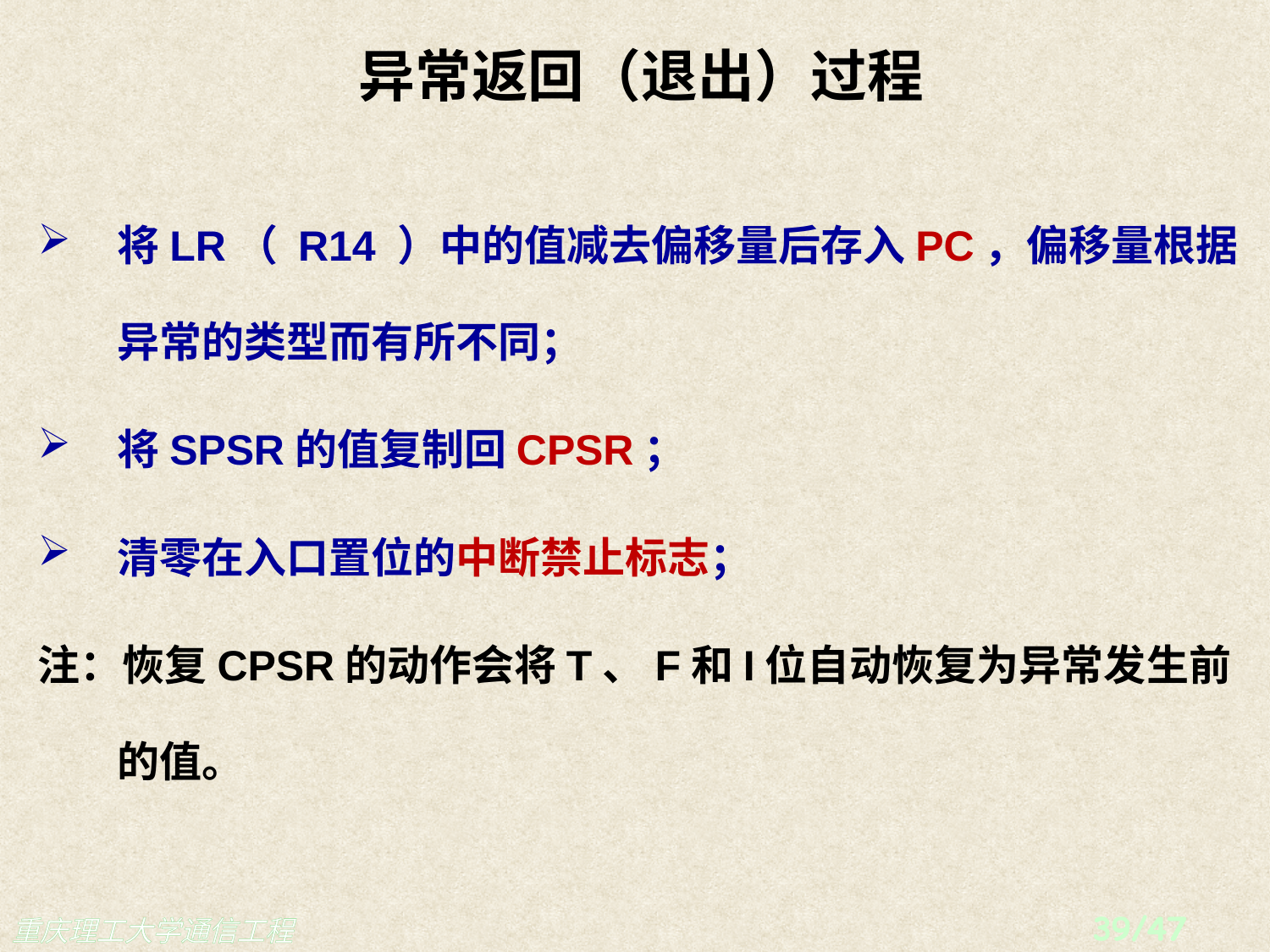

# 异常返回（退出）过程
将LR（ R14 ）中的值减去偏移量后存入PC，偏移量根据异常的类型而有所不同；
将SPSR的值复制回CPSR；
清零在入口置位的中断禁止标志；
注：恢复CPSR的动作会将T、F和I位自动恢复为异常发生前的值。